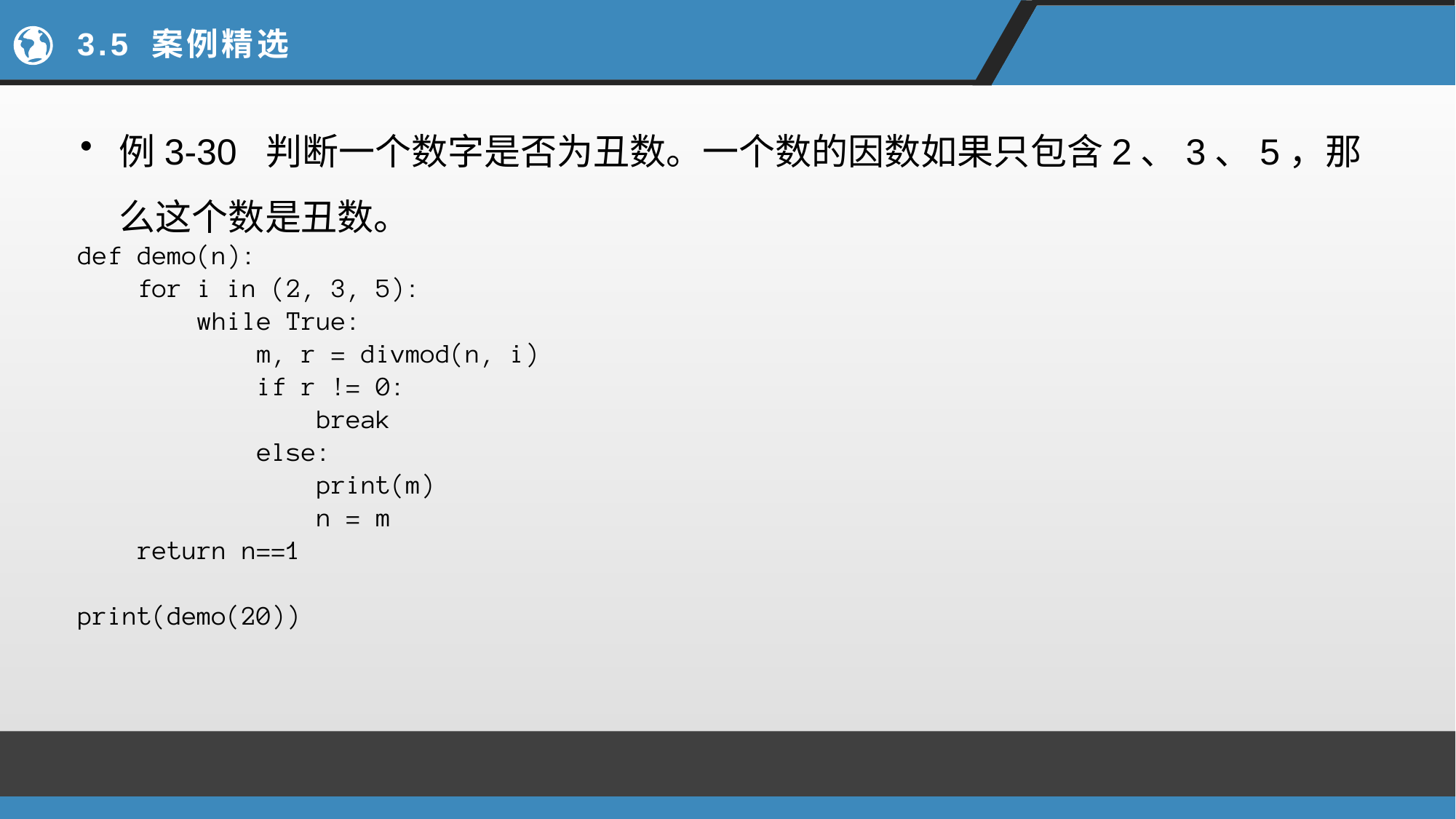

# 3.5 案例精选

例3-30  判断一个数字是否为丑数。一个数的因数如果只包含2、3、5，那么这个数是丑数。
def demo(n):
    for i in (2, 3, 5):
        while True:
            m, r = divmod(n, i)
            if r != 0:
                break
            else:
                print(m)
                n = m
    return n==1

print(demo(20))